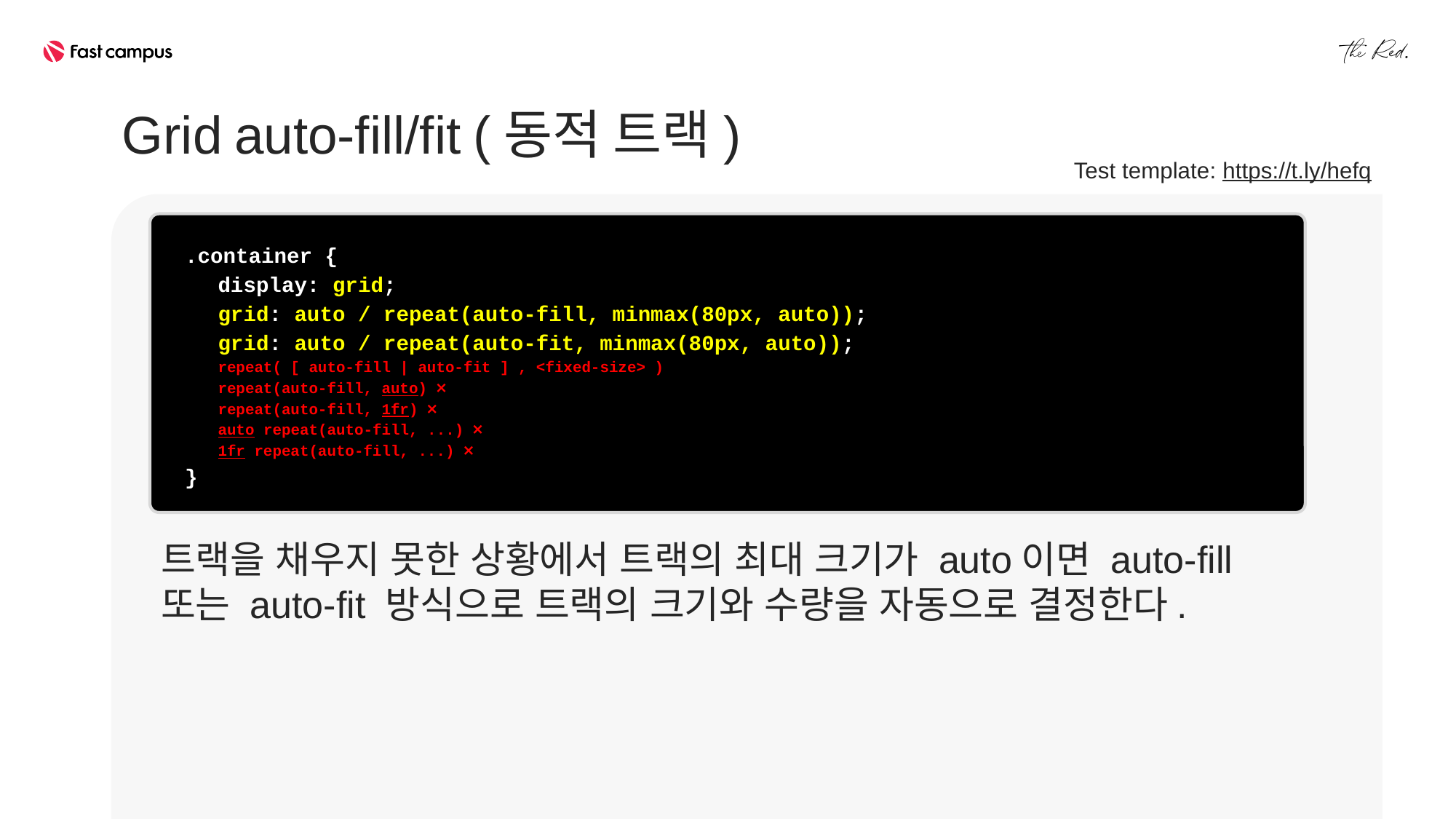

Grid auto-fill/fit (동적 트랙)
Test template: https://t.ly/hefq
.container {
display: grid;
grid: auto / repeat(auto-fill, minmax(80px, auto));
grid: auto / repeat(auto-fit, minmax(80px, auto));
repeat( [ auto-fill | auto-fit ] , <fixed-size> )
repeat(auto-fill, auto) ❌
repeat(auto-fill, 1fr) ❌
auto repeat(auto-fill, ...) ❌
1fr repeat(auto-fill, ...) ❌
}
트랙을 채우지 못한 상황에서 트랙의 최대 크기가 auto이면 auto-fill
또는 auto-fit 방식으로 트랙의 크기와 수량을 자동으로 결정한다.